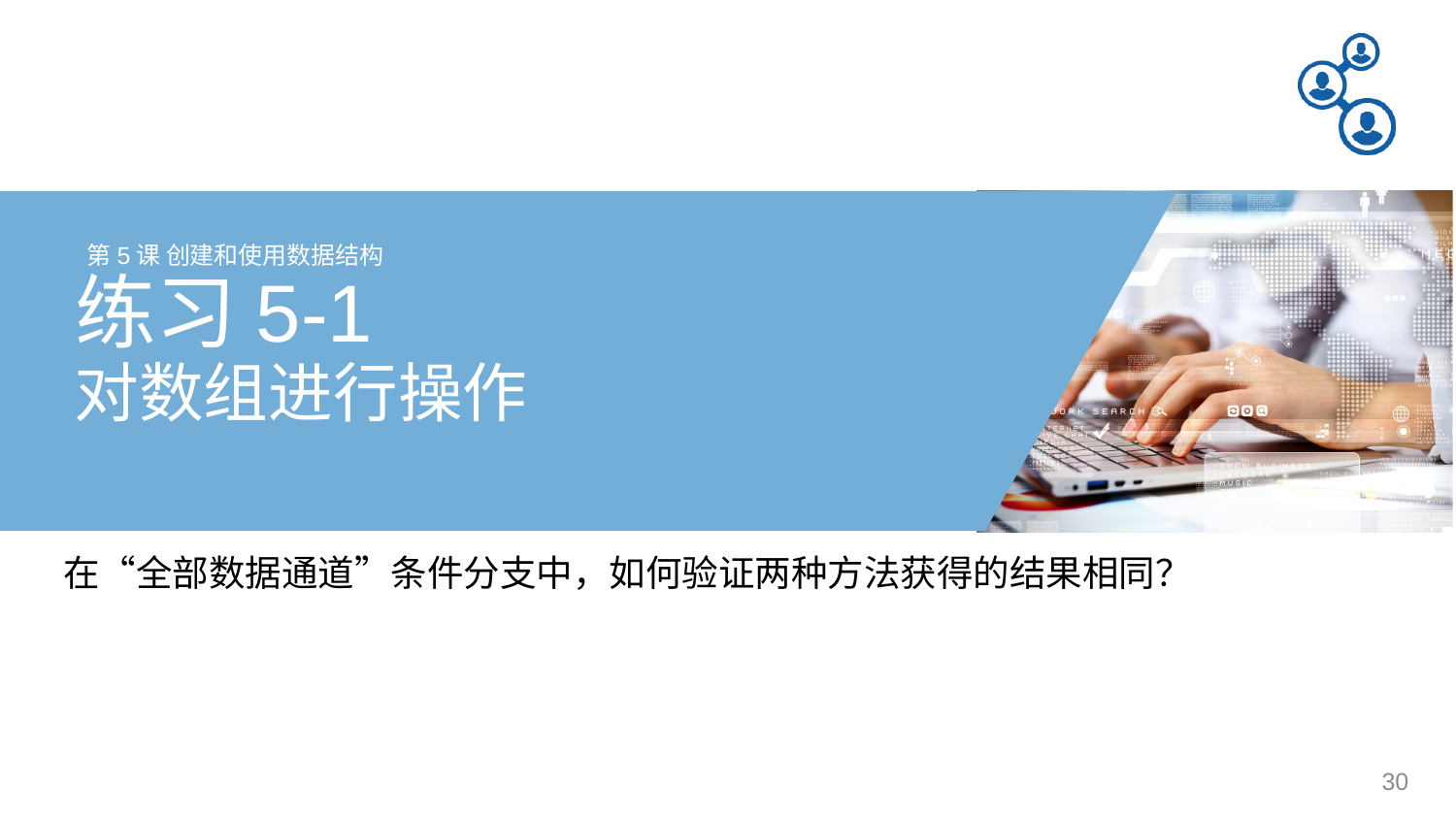

练习5-1
对数组进行操作
在“全部数据通道”条件分支中，如何验证两种方法获得的结果相同？
30